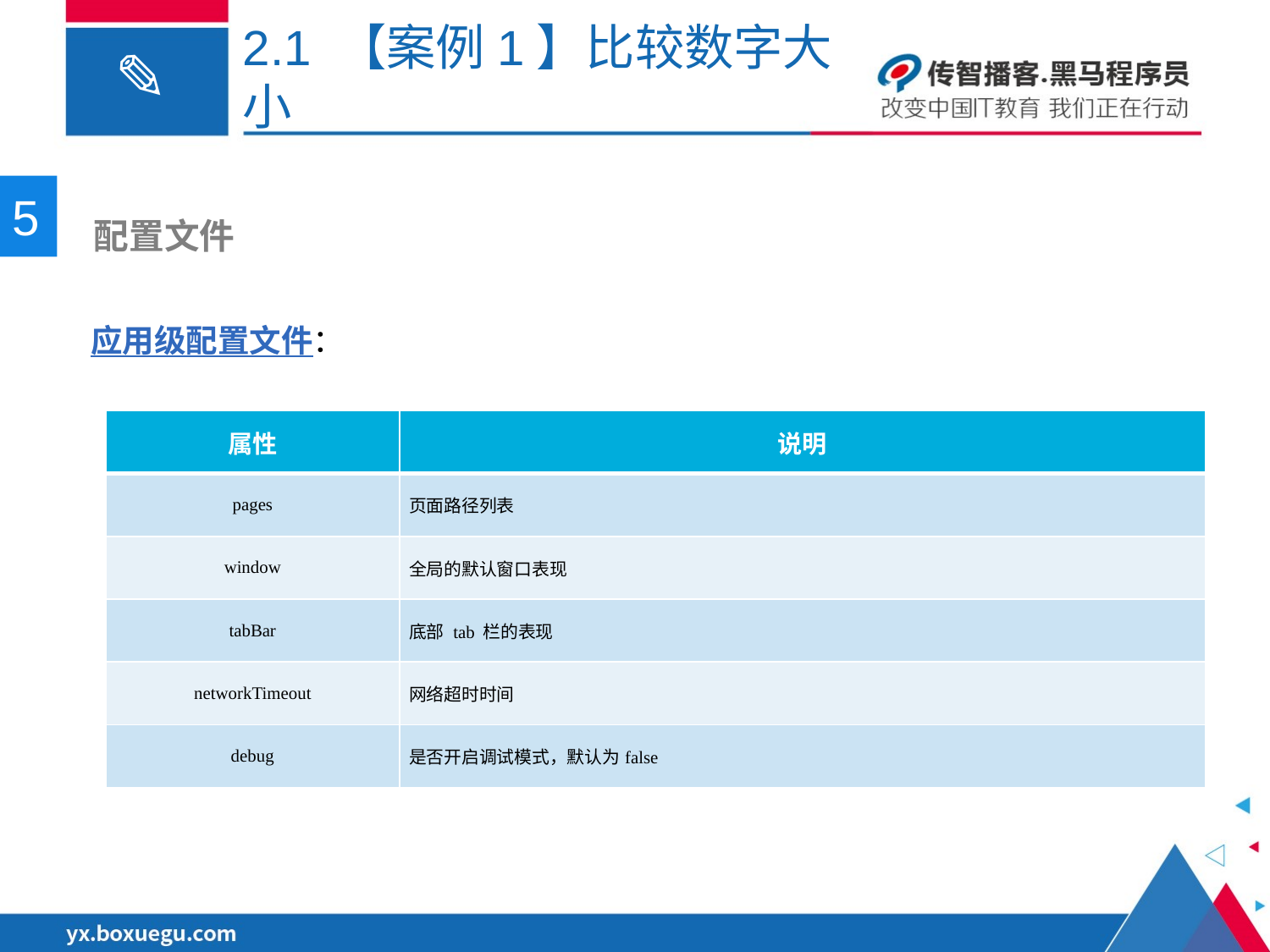

# 2.1 【案例1】比较数字大小

5
  配置文件
应用级配置文件：
| 属性 | 说明 |
| --- | --- |
| pages | 页面路径列表 |
| window | 全局的默认窗口表现 |
| tabBar | 底部 tab 栏的表现 |
| networkTimeout | 网络超时时间 |
| debug | 是否开启调试模式，默认为false |